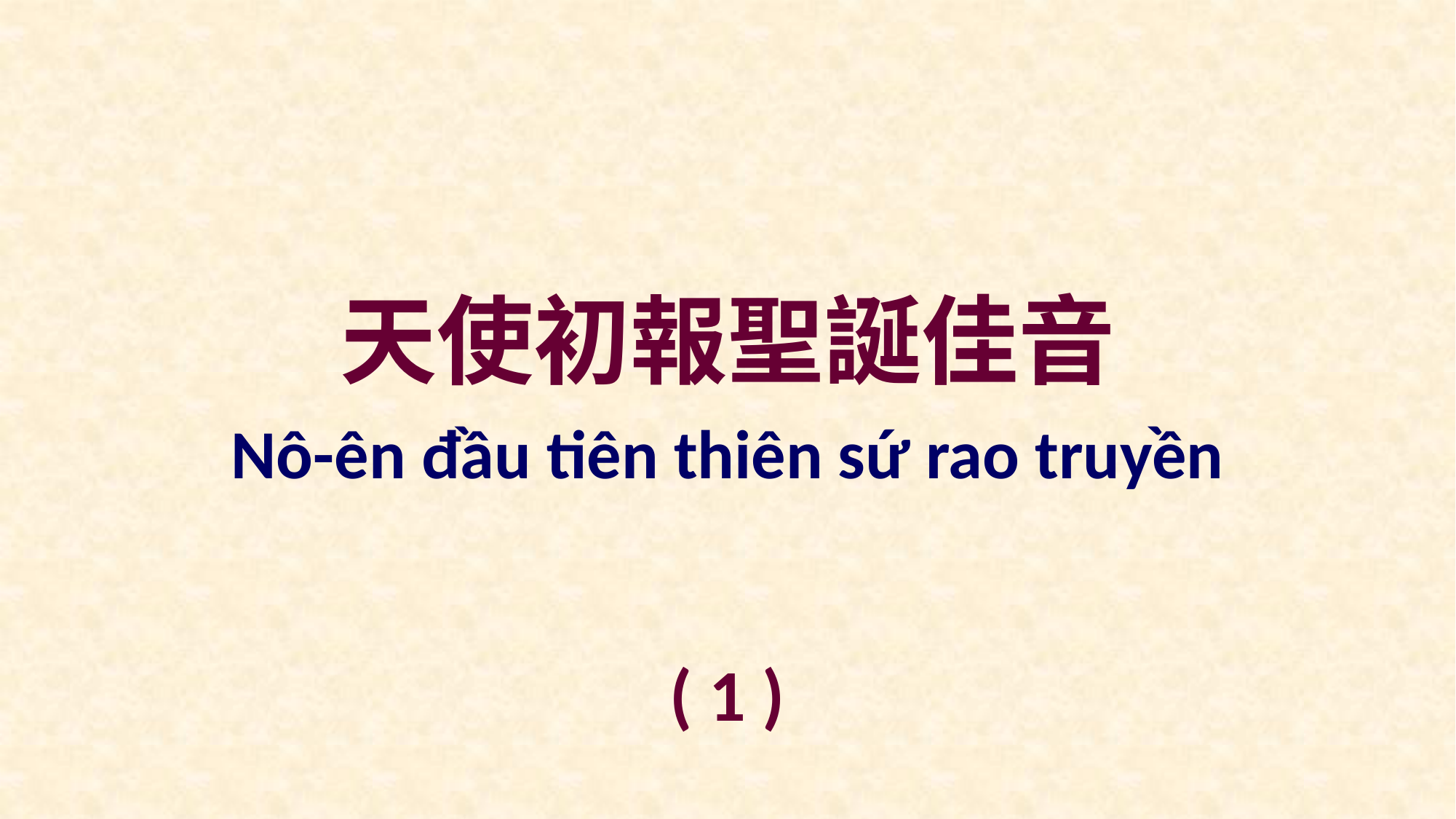

天使初報聖誕佳音
Nô-ên đầu tiên thiên sứ rao truyền
( 1 )